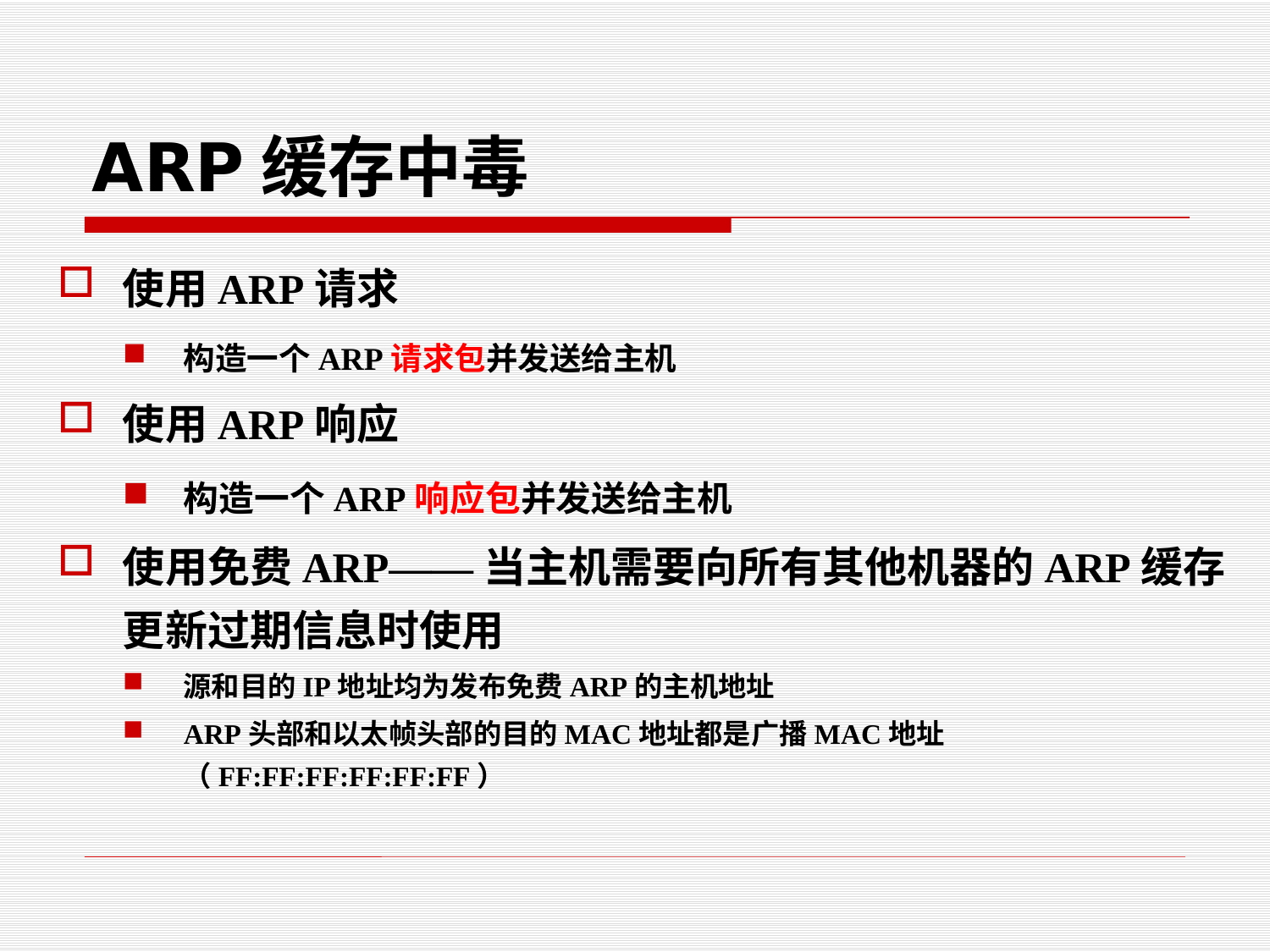

# ARP缓存中毒
使用ARP请求
构造一个ARP请求包并发送给主机
使用ARP响应
构造一个ARP响应包并发送给主机
使用免费ARP——当主机需要向所有其他机器的ARP缓存更新过期信息时使用
源和目的IP地址均为发布免费ARP的主机地址
ARP头部和以太帧头部的目的MAC地址都是广播MAC地址（FF:FF:FF:FF:FF:FF）